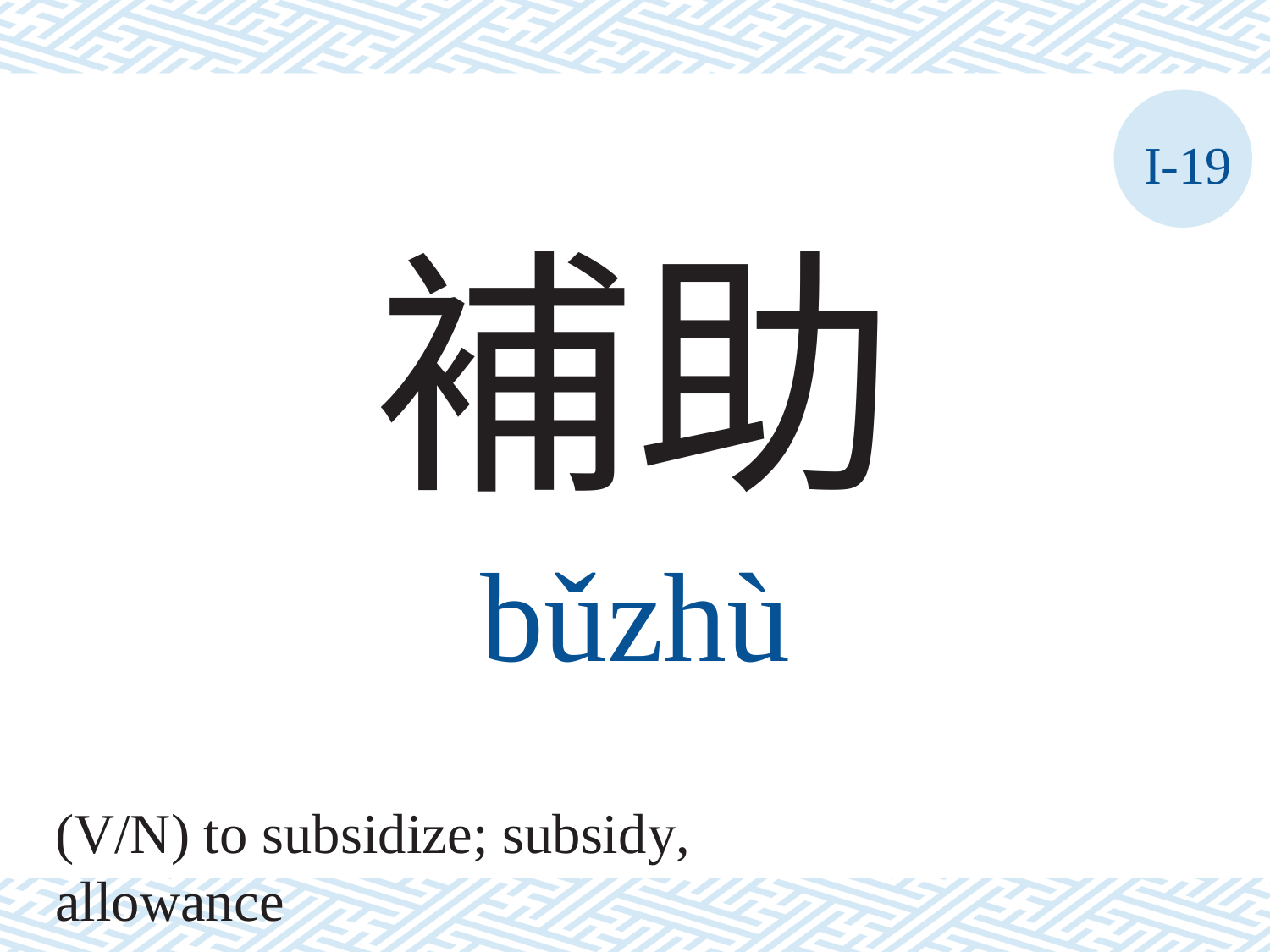

I-19
補助
bǔzhù
(V/N) to subsidize; subsidy, allowance